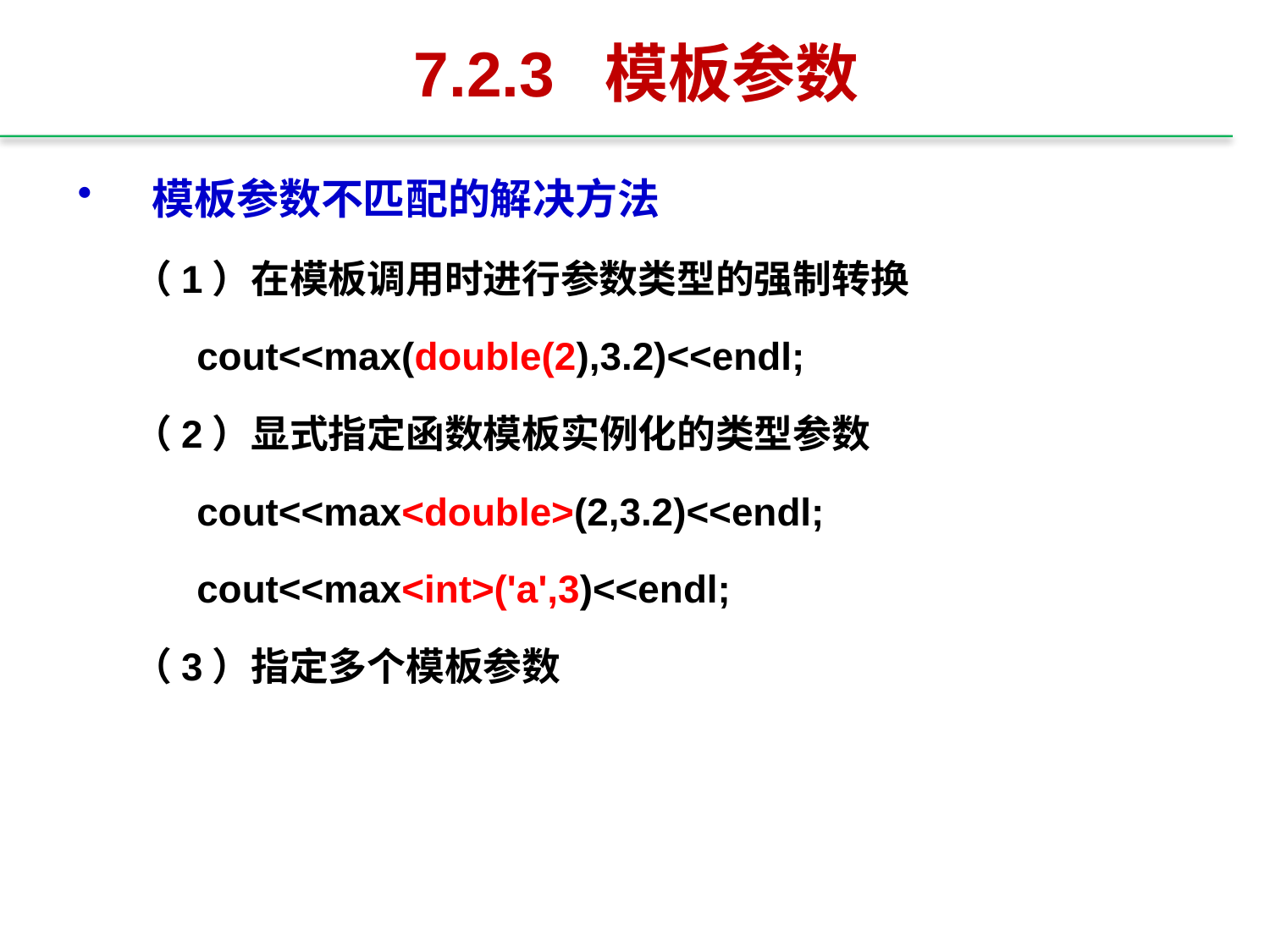

# 7.2.3  模板参数
模板参数不匹配的解决方法
（1）在模板调用时进行参数类型的强制转换
cout<<max(double(2),3.2)<<endl;
（2）显式指定函数模板实例化的类型参数
cout<<max<double>(2,3.2)<<endl;
cout<<max<int>('a',3)<<endl;
（3）指定多个模板参数